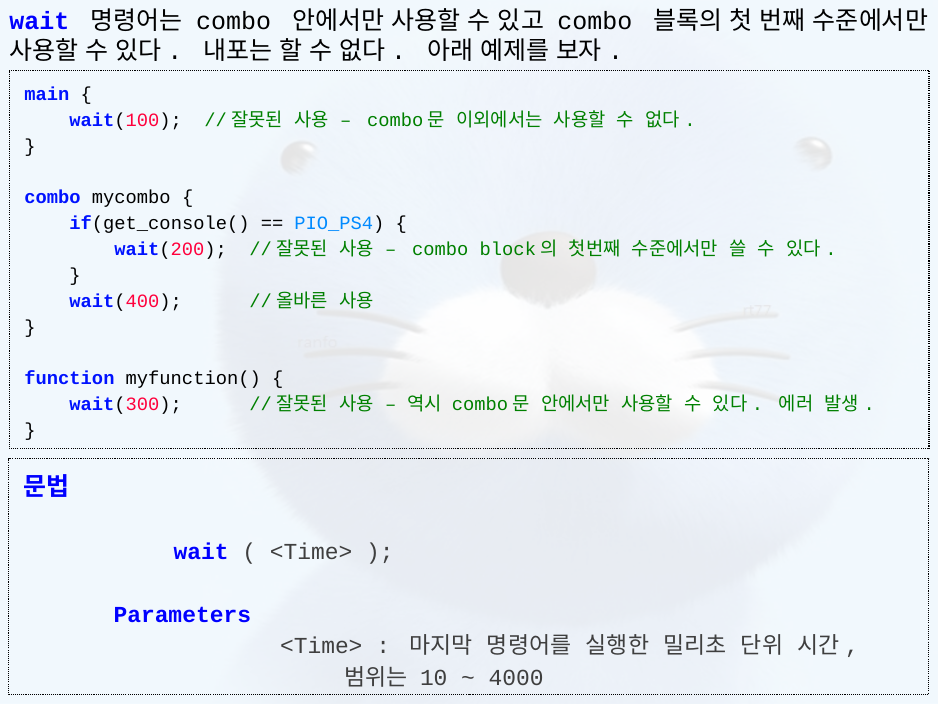

wait 명령어는 combo 안에서만 사용할 수 있고 combo 블록의 첫 번째 수준에서만 사용할 수 있다. 내포는 할 수 없다. 아래 예제를 보자.

main {
    wait(100);  //잘못된 사용 – combo문 이외에서는 사용할 수 없다.
}

combo mycombo {
    if(get_console() == PIO_PS4) {
        wait(200);  //잘못된 사용 – combo block의 첫번째 수준에서만 쓸 수 있다.
    }
    wait(400);      //올바른 사용
}

function myfunction() {
    wait(300);      //잘못된 사용 – 역시 combo문 안에서만 사용할 수 있다. 에러 발생.
}

문법

	wait ( <Time> );

Parameters
<Time> : 마지막 명령어를 실행한 밀리초 단위 시간,
         범위는 10 ~ 4000